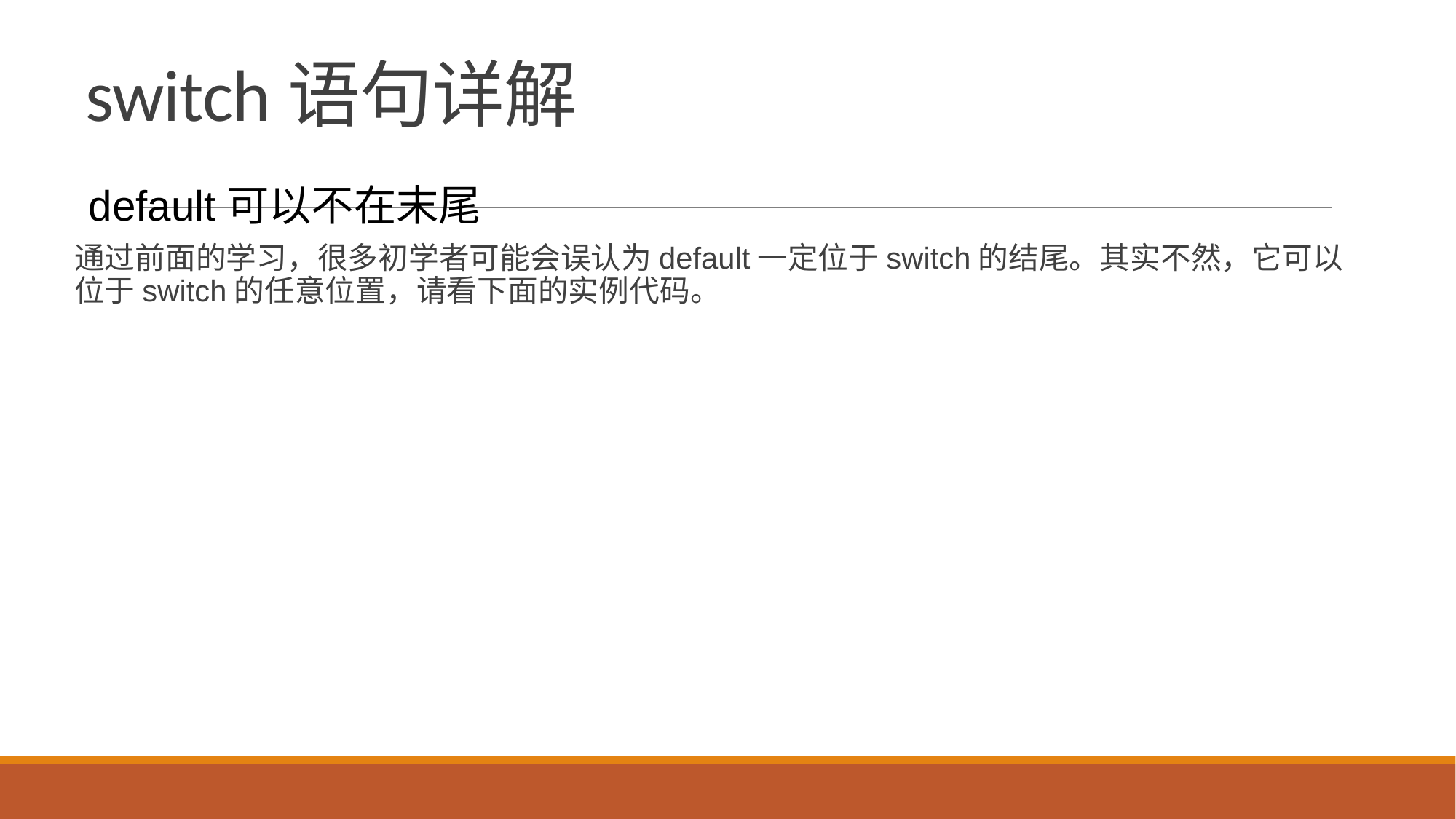

# switch语句详解
default可以不在末尾
通过前面的学习，很多初学者可能会误认为default一定位于switch的结尾。其实不然，它可以位于switch的任意位置，请看下面的实例代码。